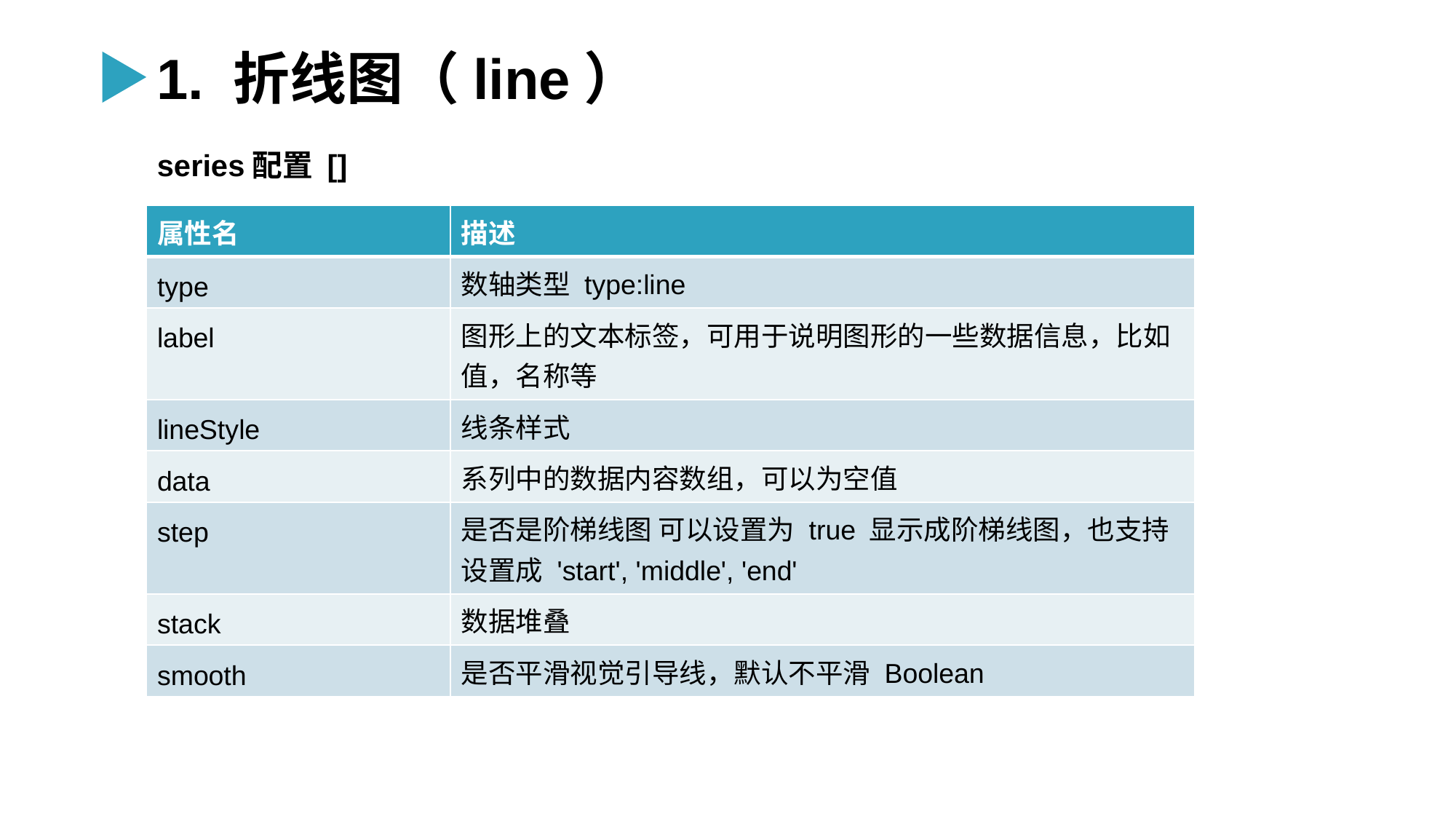

1. 折线图（line）

series配置 []
| 属性名 | 描述 |
| --- | --- |
| type | 数轴类型 type:line |
| label | 图形上的文本标签，可用于说明图形的一些数据信息，比如值，名称等 |
| lineStyle | 线条样式 |
| data | 系列中的数据内容数组，可以为空值 |
| step | 是否是阶梯线图 可以设置为 true 显示成阶梯线图，也支持设置成 'start', 'middle', 'end' |
| stack | 数据堆叠 |
| smooth | 是否平滑视觉引导线，默认不平滑 Boolean |